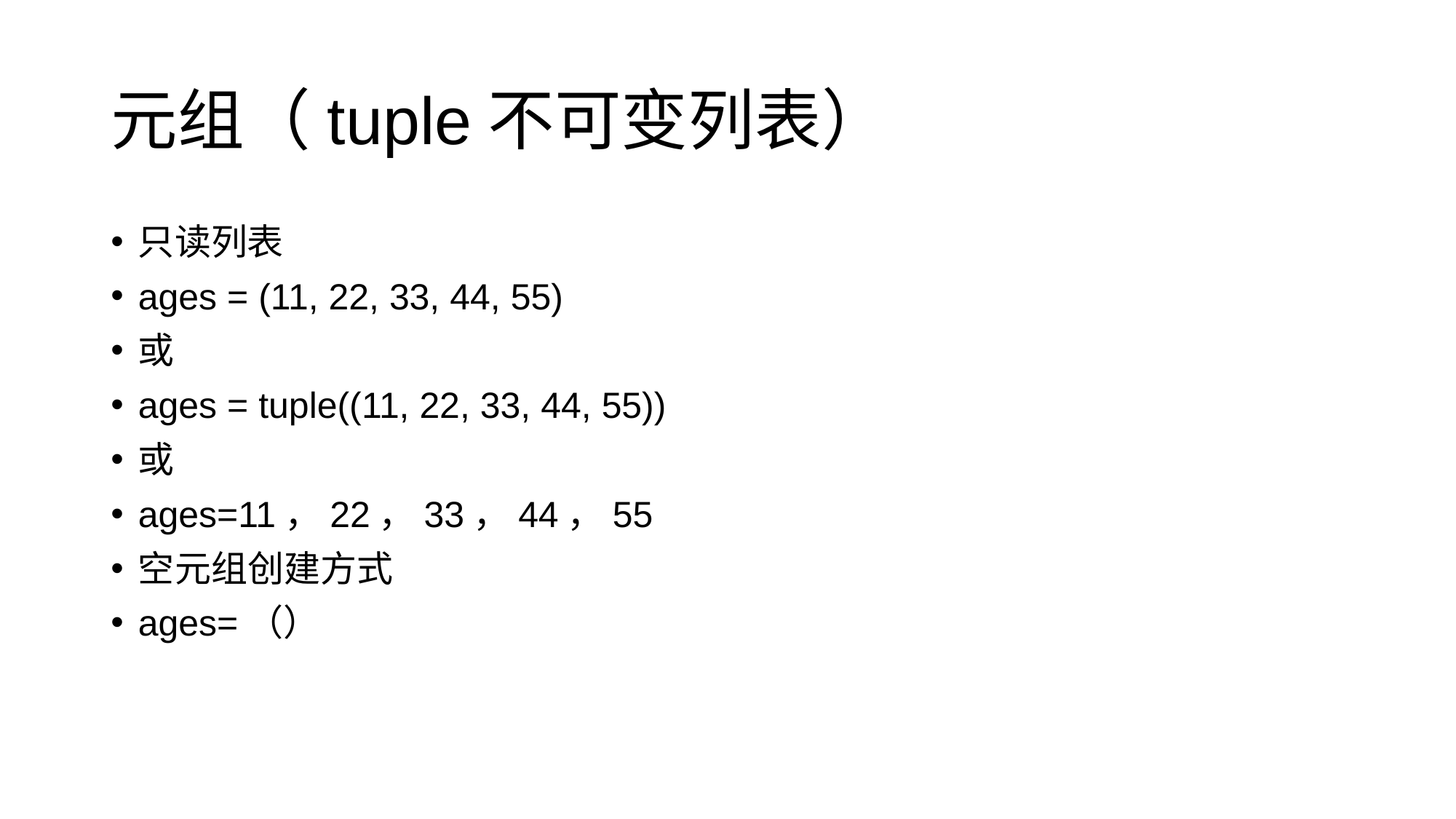

# 元组（tuple不可变列表）
只读列表
ages = (11, 22, 33, 44, 55)
或
ages = tuple((11, 22, 33, 44, 55))
或
ages=11，22，33，44，55
空元组创建方式
ages=（）